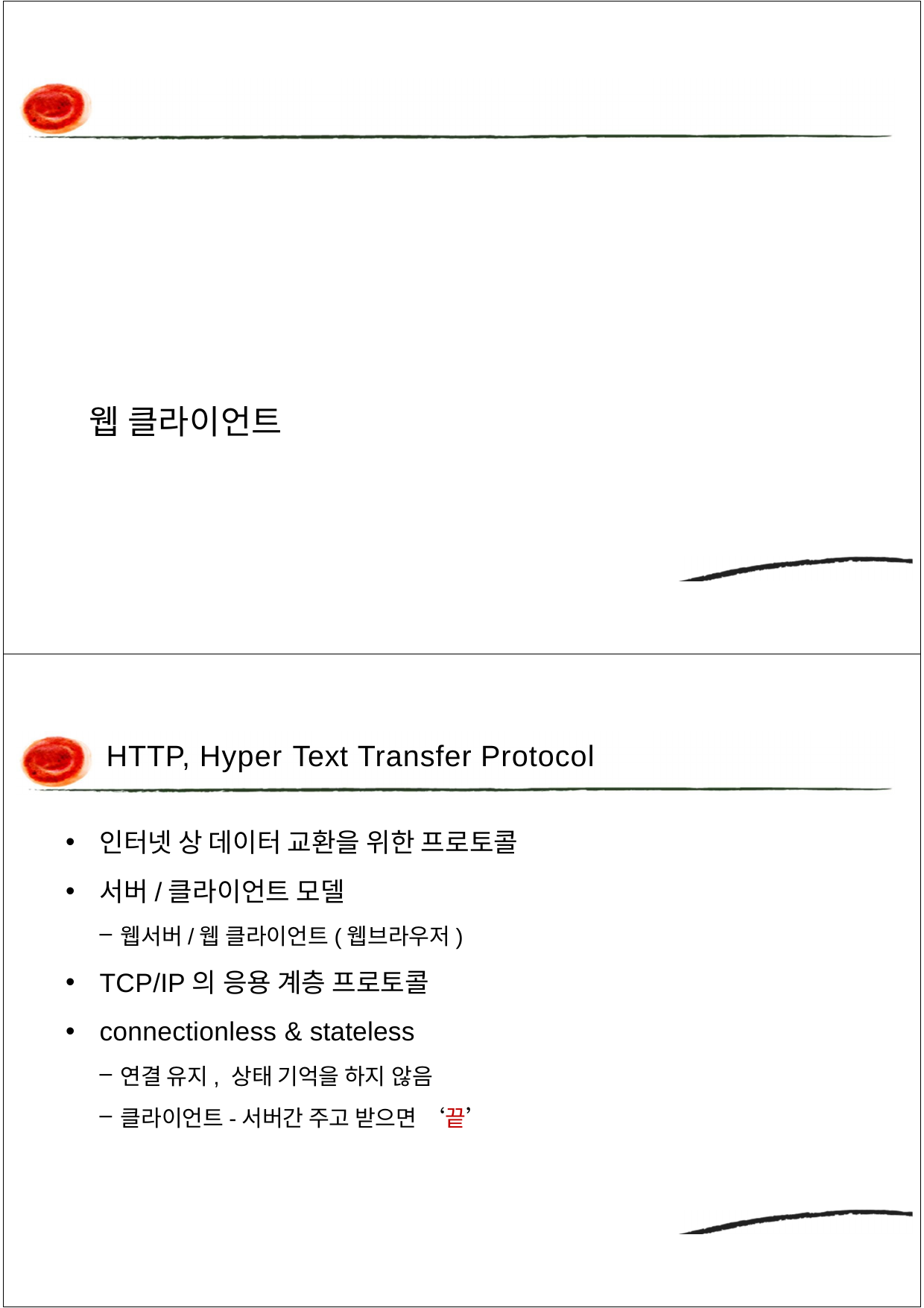

웹 클라이언트

HTTP, Hyper Text Transfer Protocol

인터넷 상 데이터 교환을 위한 프로토콜
서버/클라이언트 모델
웹서버/웹 클라이언트(웹브라우저)
TCP/IP의 응용 계층 프로토콜
connectionless & stateless
연결 유지, 상태 기억을 하지 않음
클라이언트-서버간 주고 받으면 ‘끝’